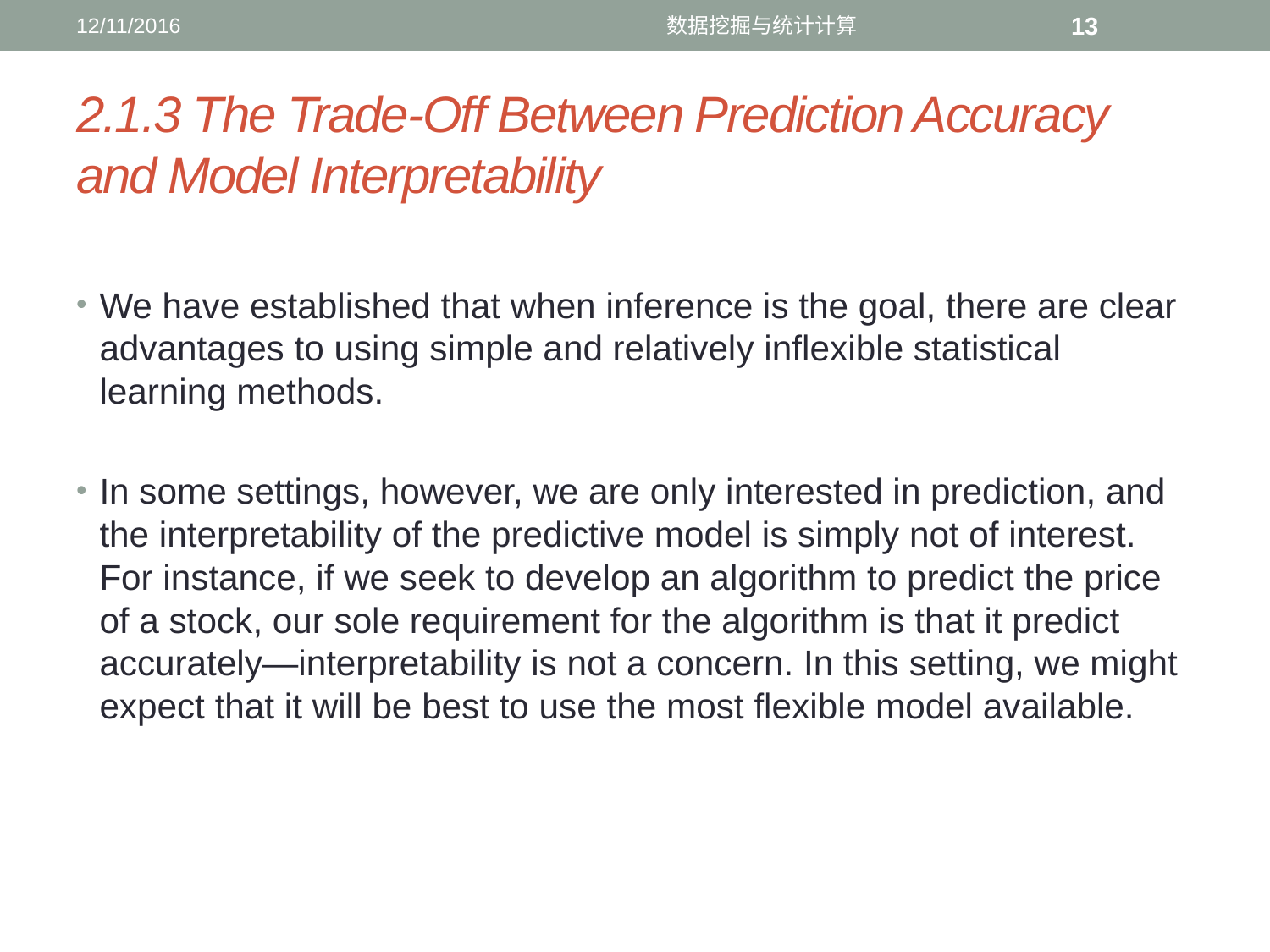

12/11/2016
数据挖掘与统计计算
13
# 2.1.3 The Trade-Off Between Prediction Accuracy and Model Interpretability
We have established that when inference is the goal, there are clear advantages to using simple and relatively inflexible statistical learning methods.

In some settings, however, we are only interested in prediction, and the interpretability of the predictive model is simply not of interest. For instance, if we seek to develop an algorithm to predict the price of a stock, our sole requirement for the algorithm is that it predict accurately—interpretability is not a concern. In this setting, we might expect that it will be best to use the most flexible model available.